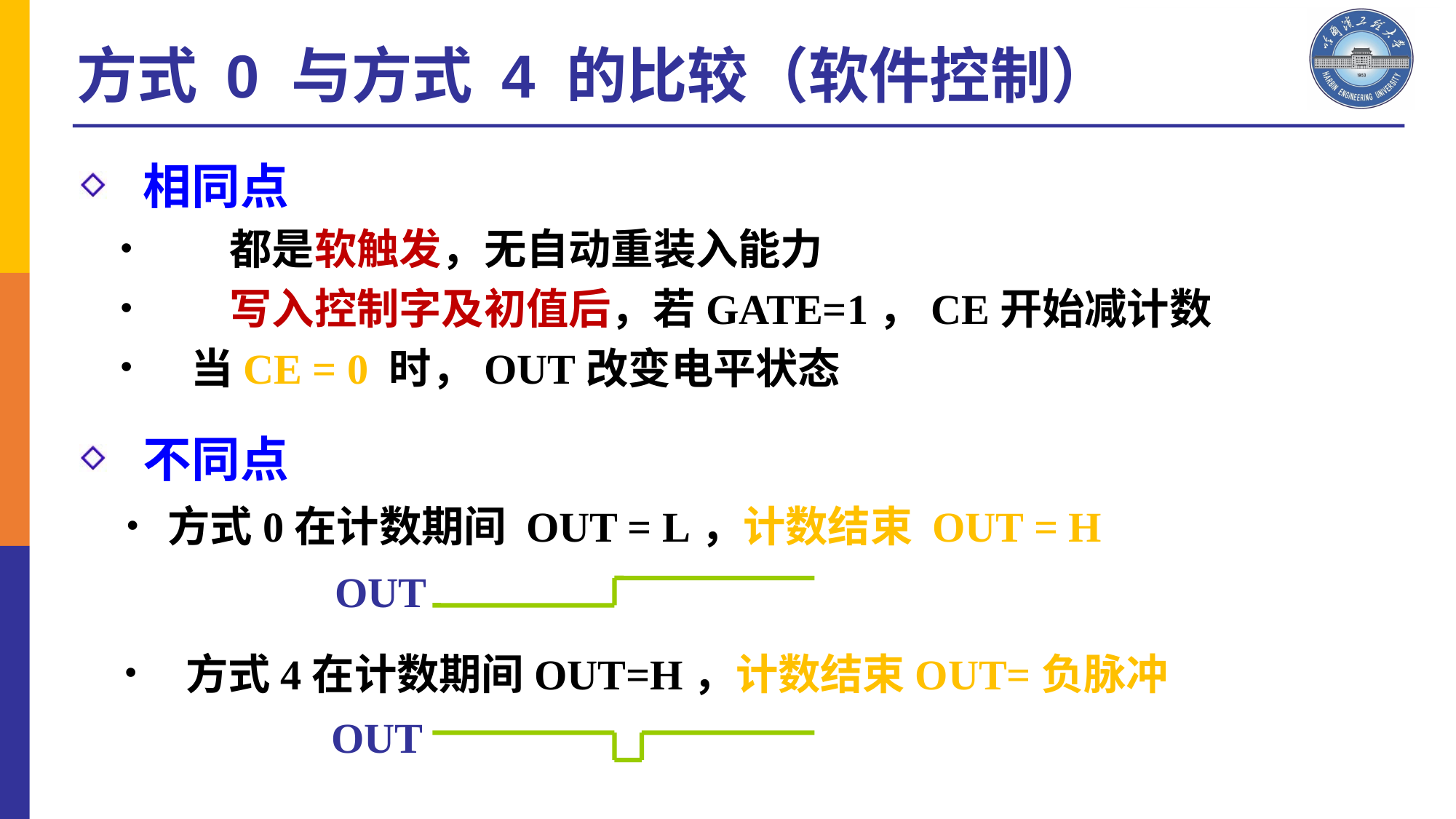

方式 0 与方式 4 的比较（软件控制）
 相同点
	都是软触发，无自动重装入能力
	写入控制字及初值后，若GATE=1，CE开始减计数
     当CE = 0 时，OUT改变电平状态
 不同点
  方式0在计数期间 OUT = L，计数结束 OUT = H

OUT

 方式4在计数期间OUT=H，计数结束OUT=负脉冲
 OUT